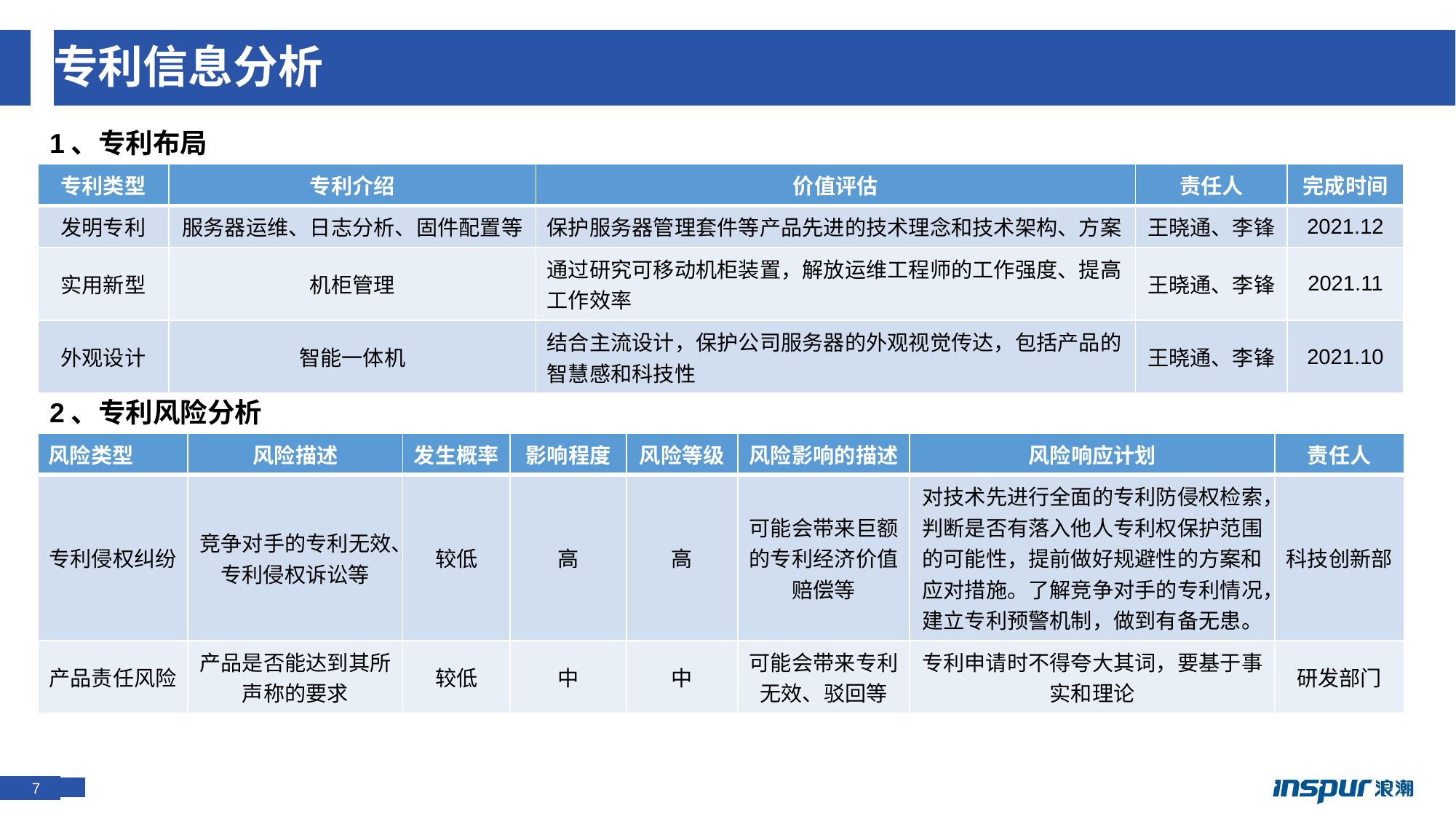

# 专利信息分析
1、专利布局
| 专利类型 | 专利介绍 | 价值评估 | 责任人 | 完成时间 |
| --- | --- | --- | --- | --- |
| 发明专利 | 服务器运维、日志分析、固件配置等 | 保护服务器管理套件等产品先进的技术理念和技术架构、方案 | 王晓通、李锋 | 2021.12 |
| 实用新型 | 机柜管理 | 通过研究可移动机柜装置，解放运维工程师的工作强度、提高工作效率 | 王晓通、李锋 | 2021.11 |
| 外观设计 | 智能一体机 | 结合主流设计，保护公司服务器的外观视觉传达，包括产品的智慧感和科技性 | 王晓通、李锋 | 2021.10 |
2、专利风险分析
| 风险类型 | 风险描述 | 发生概率 | 影响程度 | 风险等级 | 风险影响的描述 | 风险响应计划 | 责任人 |
| --- | --- | --- | --- | --- | --- | --- | --- |
| 专利侵权纠纷 | 竞争对手的专利无效、专利侵权诉讼等 | 较低 | 高 | 高 | 可能会带来巨额的专利经济价值赔偿等 | 对技术先进行全面的专利防侵权检索，判断是否有落入他人专利权保护范围的可能性，提前做好规避性的方案和应对措施。了解竞争对手的专利情况，建立专利预警机制，做到有备无患。 | 科技创新部 |
| 产品责任风险 | 产品是否能达到其所声称的要求 | 较低 | 中 | 中 | 可能会带来专利无效、驳回等 | 专利申请时不得夸大其词，要基于事实和理论 | 研发部门 |